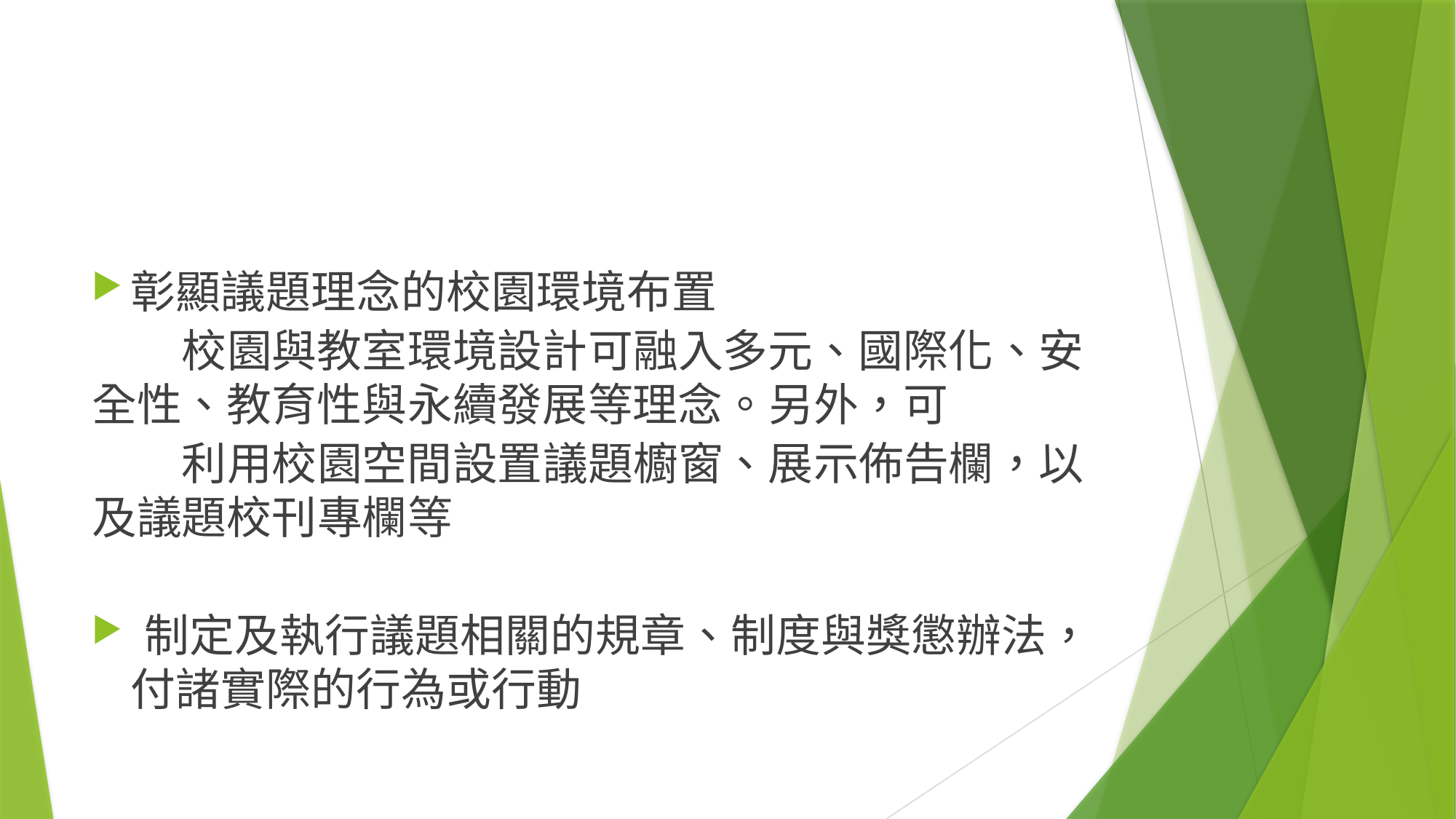

#
彰顯議題理念的校園環境布置
　　校園與教室環境設計可融入多元、國際化、安全性、教育性與永續發展等理念。另外，可
　　利用校園空間設置議題櫥窗、展示佈告欄，以及議題校刊專欄等

 制定及執行議題相關的規章、制度與獎懲辦法，付諸實際的行為或行動